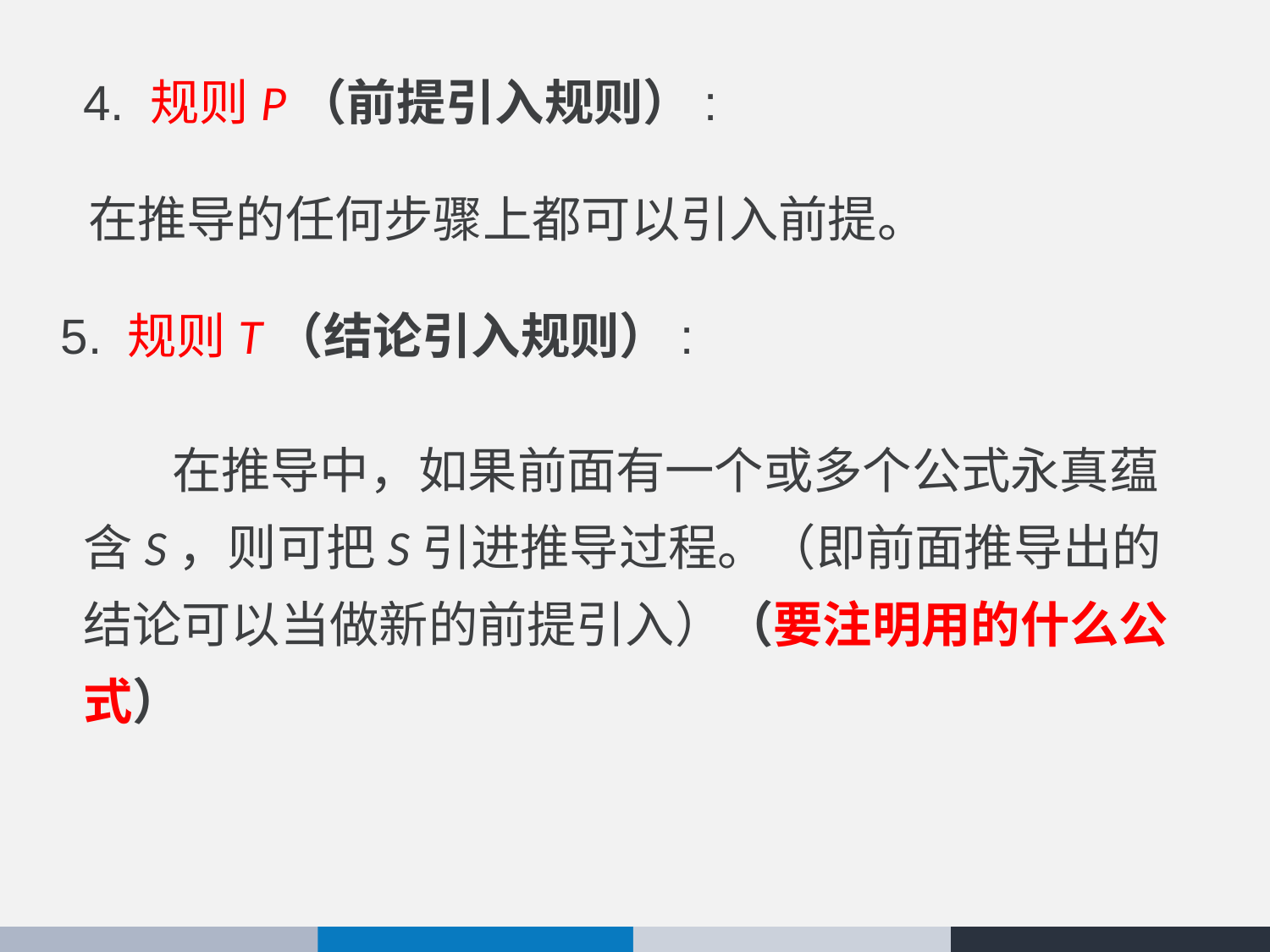

4. 规则P（前提引入规则）:
在推导的任何步骤上都可以引入前提。
5. 规则T（结论引入规则）:
       在推导中，如果前面有一个或多个公式永真蕴含S，则可把S引进推导过程。（即前面推导出的结论可以当做新的前提引入）（要注明用的什么公式）